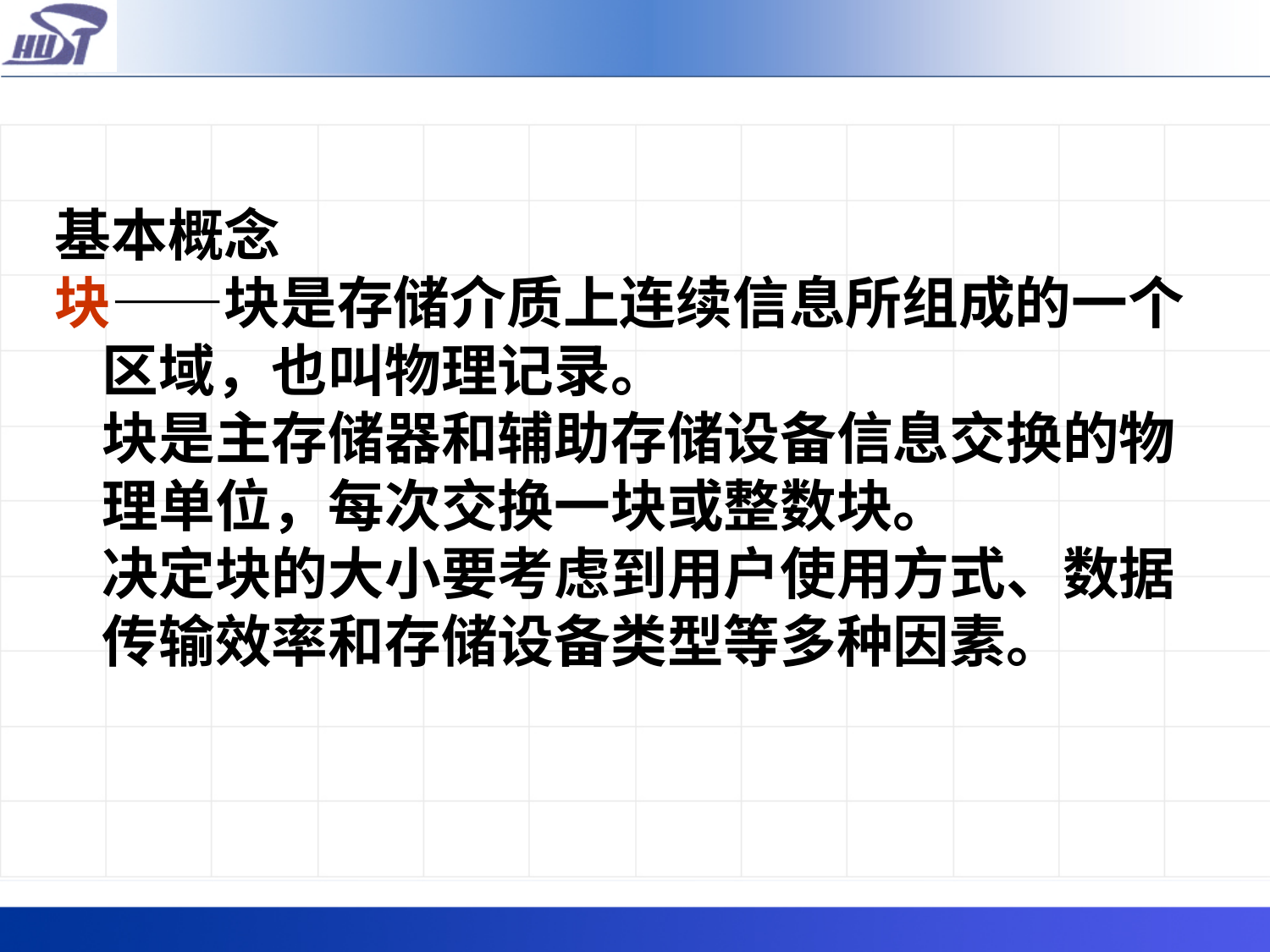

基本概念
块——块是存储介质上连续信息所组成的一个区域，也叫物理记录。
	块是主存储器和辅助存储设备信息交换的物理单位，每次交换一块或整数块。
	决定块的大小要考虑到用户使用方式、数据传输效率和存储设备类型等多种因素。

# 23